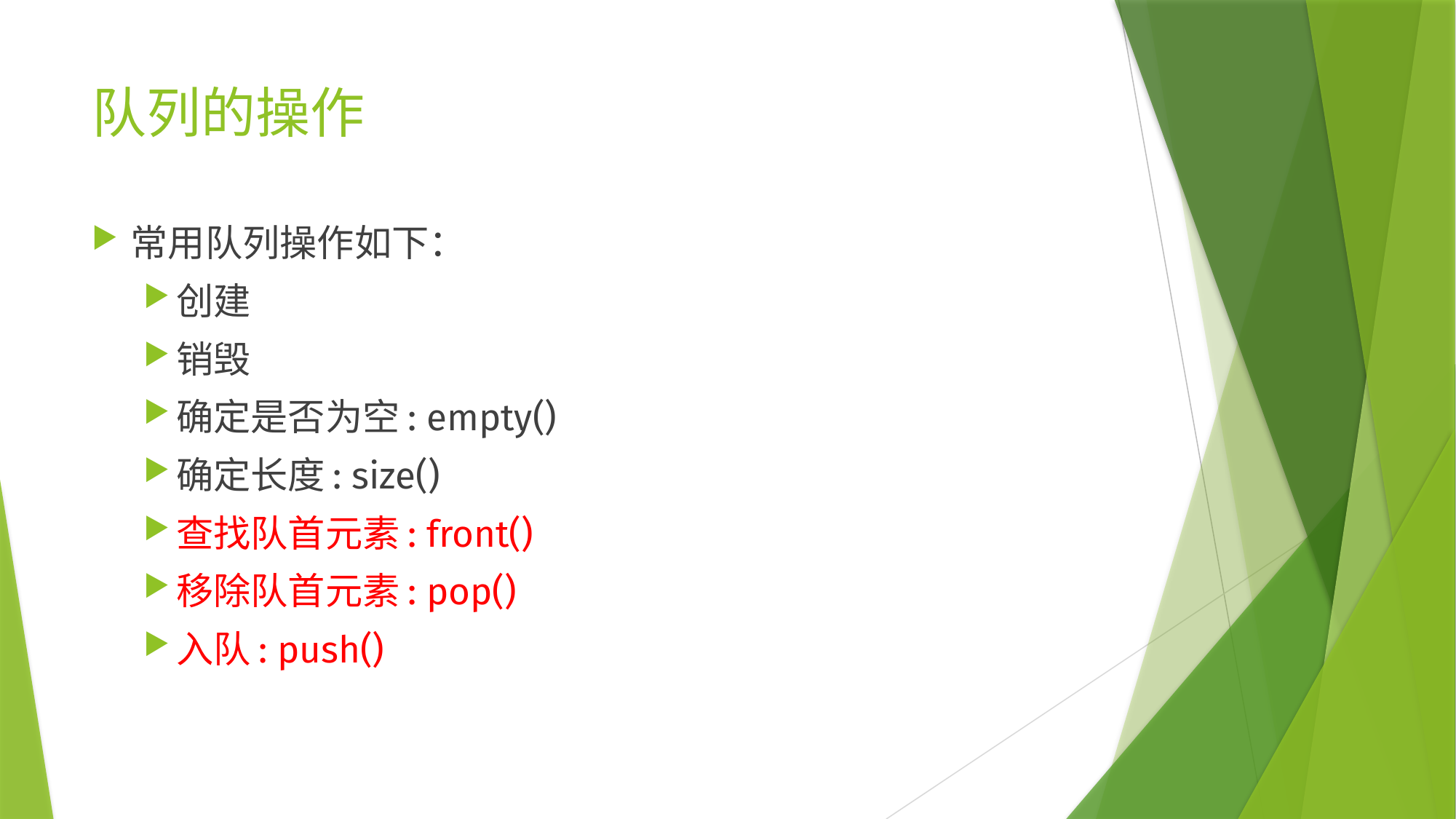

# 队列的操作
常用队列操作如下：
创建
销毁
确定是否为空: empty()
确定长度: size()
查找队首元素: front()
移除队首元素: pop()
入队: push()